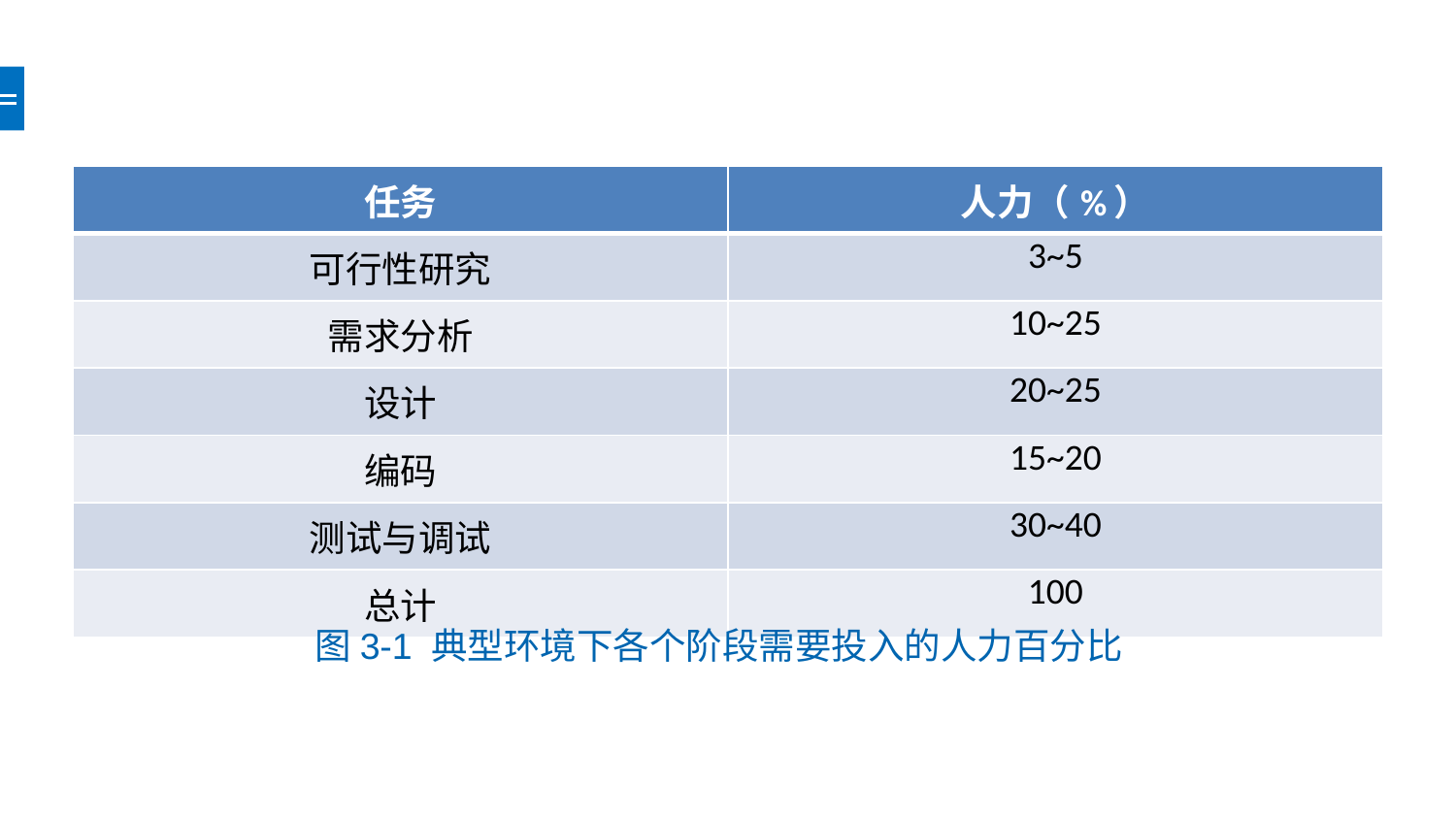

#
| 任务 | 人力（%） |
| --- | --- |
| 可行性研究 | 3~5 |
| 需求分析 | 10~25 |
| 设计 | 20~25 |
| 编码 | 15~20 |
| 测试与调试 | 30~40 |
| 总计 | 100 |
图3-1 典型环境下各个阶段需要投入的人力百分比